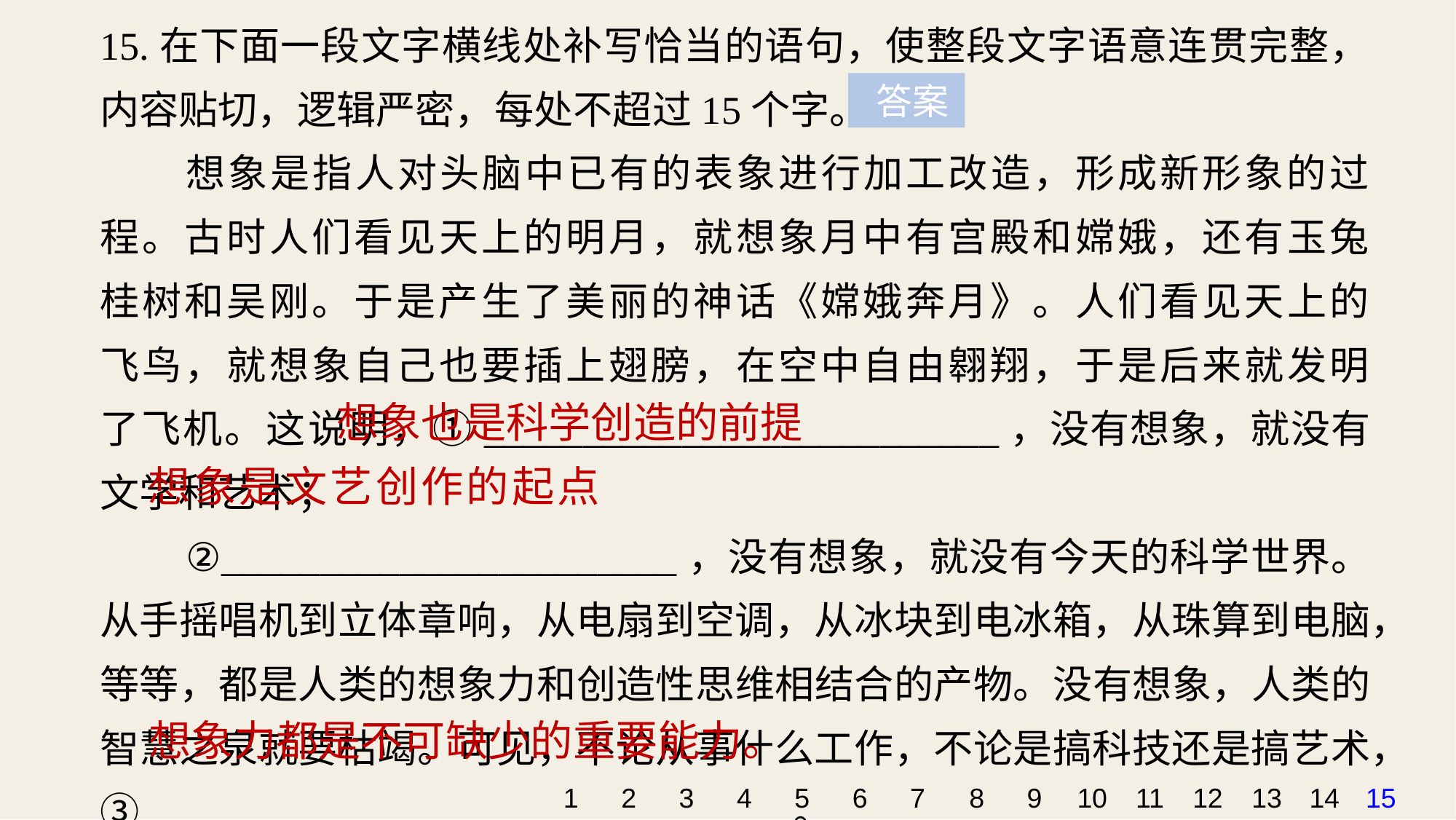

15.在下面一段文字横线处补写恰当的语句，使整段文字语意连贯完整，内容贴切，逻辑严密，每处不超过15个字。
想象是指人对头脑中已有的表象进行加工改造，形成新形象的过程。古时人们看见天上的明月，就想象月中有宫殿和嫦娥，还有玉兔桂树和吴刚。于是产生了美丽的神话《嫦娥奔月》。人们看见天上的飞鸟，就想象自己也要插上翅膀，在空中自由翱翔，于是后来就发明了飞机。这说明，①__________________________，没有想象，就没有文学和艺术；
②_______________________，没有想象，就没有今天的科学世界。从手摇唱机到立体章响，从电扇到空调，从冰块到电冰箱，从珠算到电脑，等等，都是人类的想象力和创造性思维相结合的产物。没有想象，人类的智慧之泉就要枯竭。可见，不论从事什么工作，不论是搞科技还是搞艺术，③________________________________。
 答案
想象也是科学创造的前提
想象是文艺创作的起点
想象力都是不可缺少的重要能力。
1
2
3
4
5
6
7
8
9
10
11
12
13
14
15